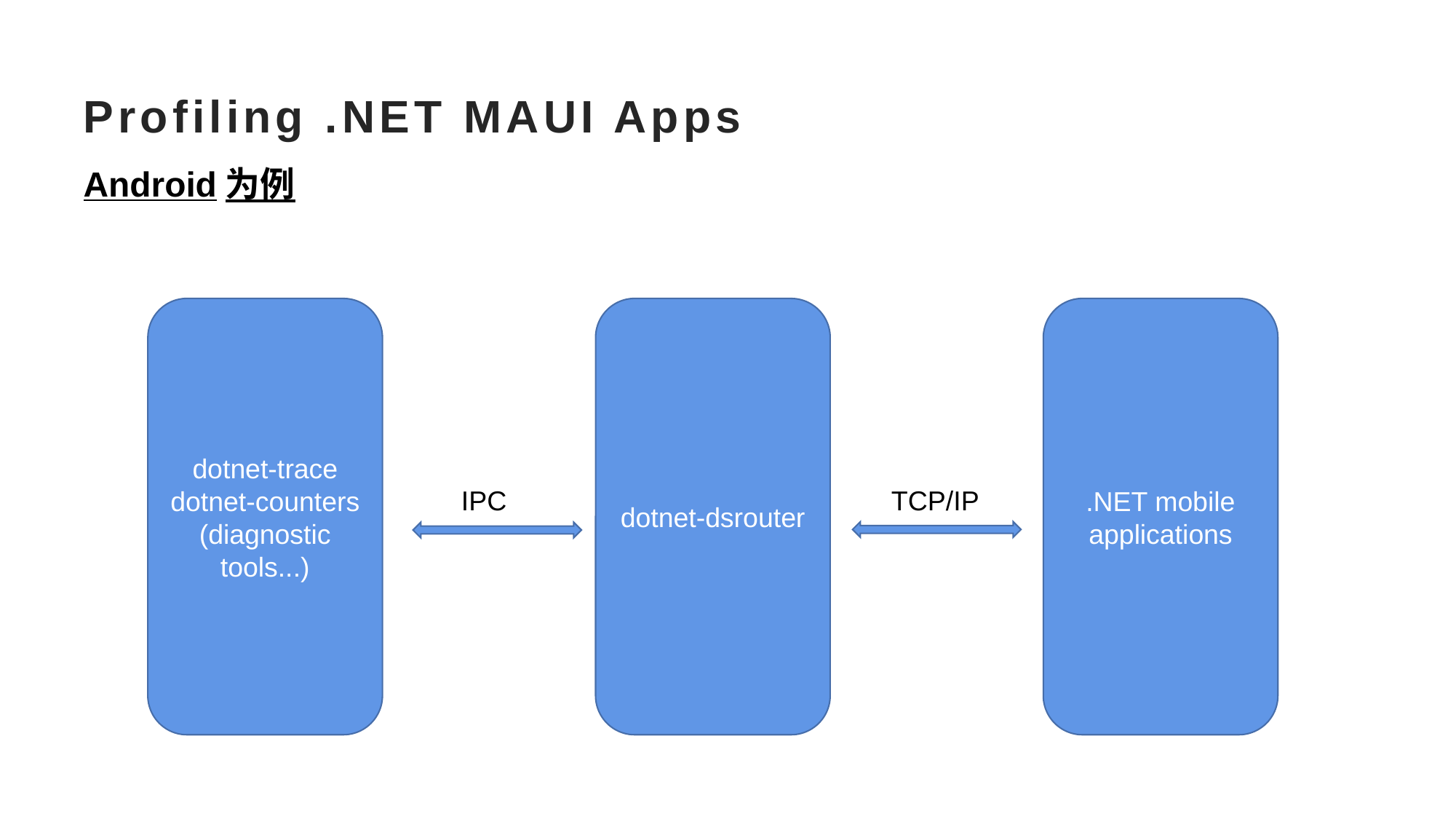

# Profiling .NET MAUI Apps
Android为例
dotnet-trace
dotnet-counters
(diagnostic tools...)
dotnet-dsrouter
.NET mobile
applications
IPC
TCP/IP